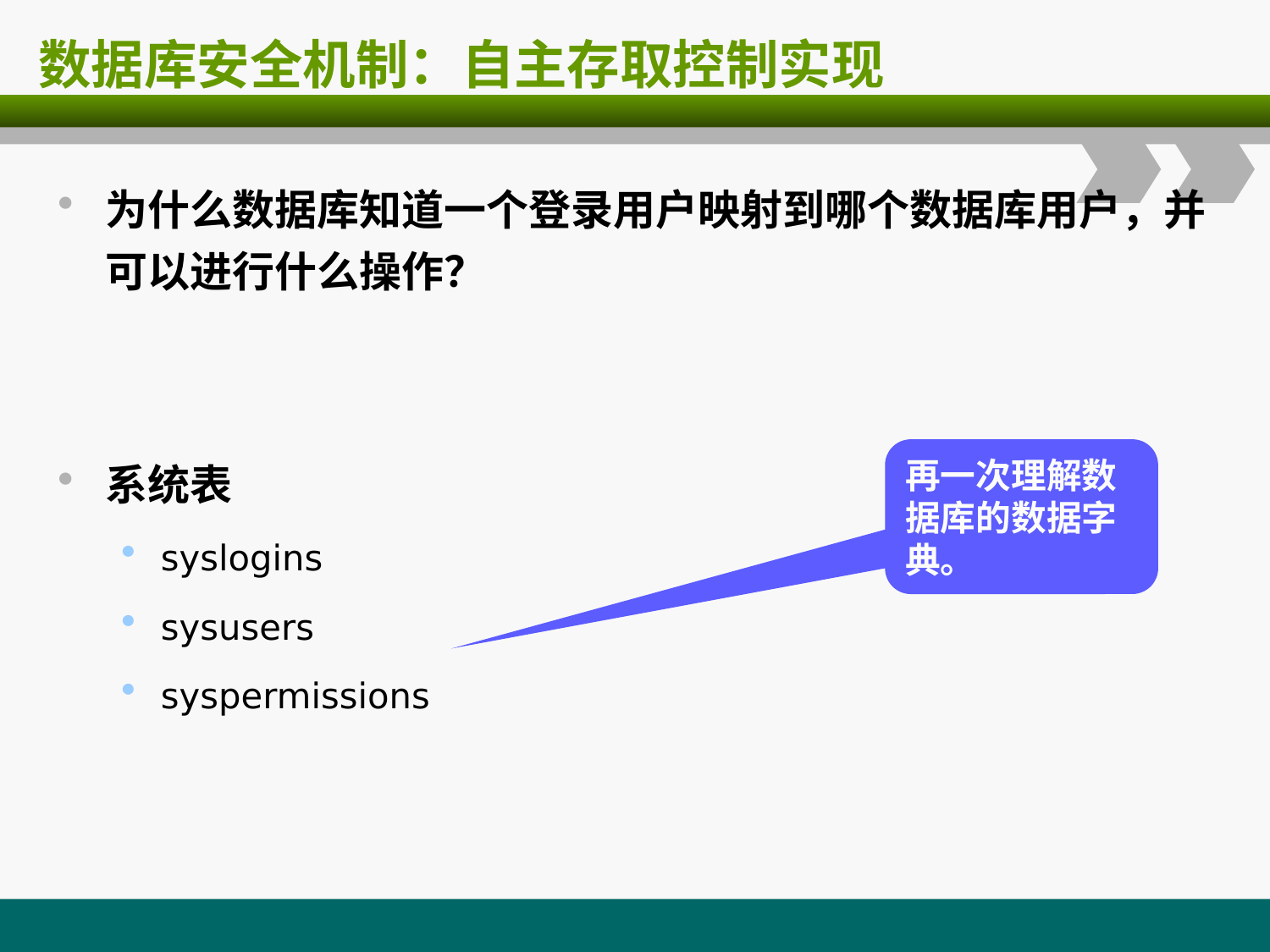

# 数据库安全机制：自主存取控制实现
为什么数据库知道一个登录用户映射到哪个数据库用户，并可以进行什么操作？

系统表
syslogins
sysusers
syspermissions
再一次理解数据库的数据字典。